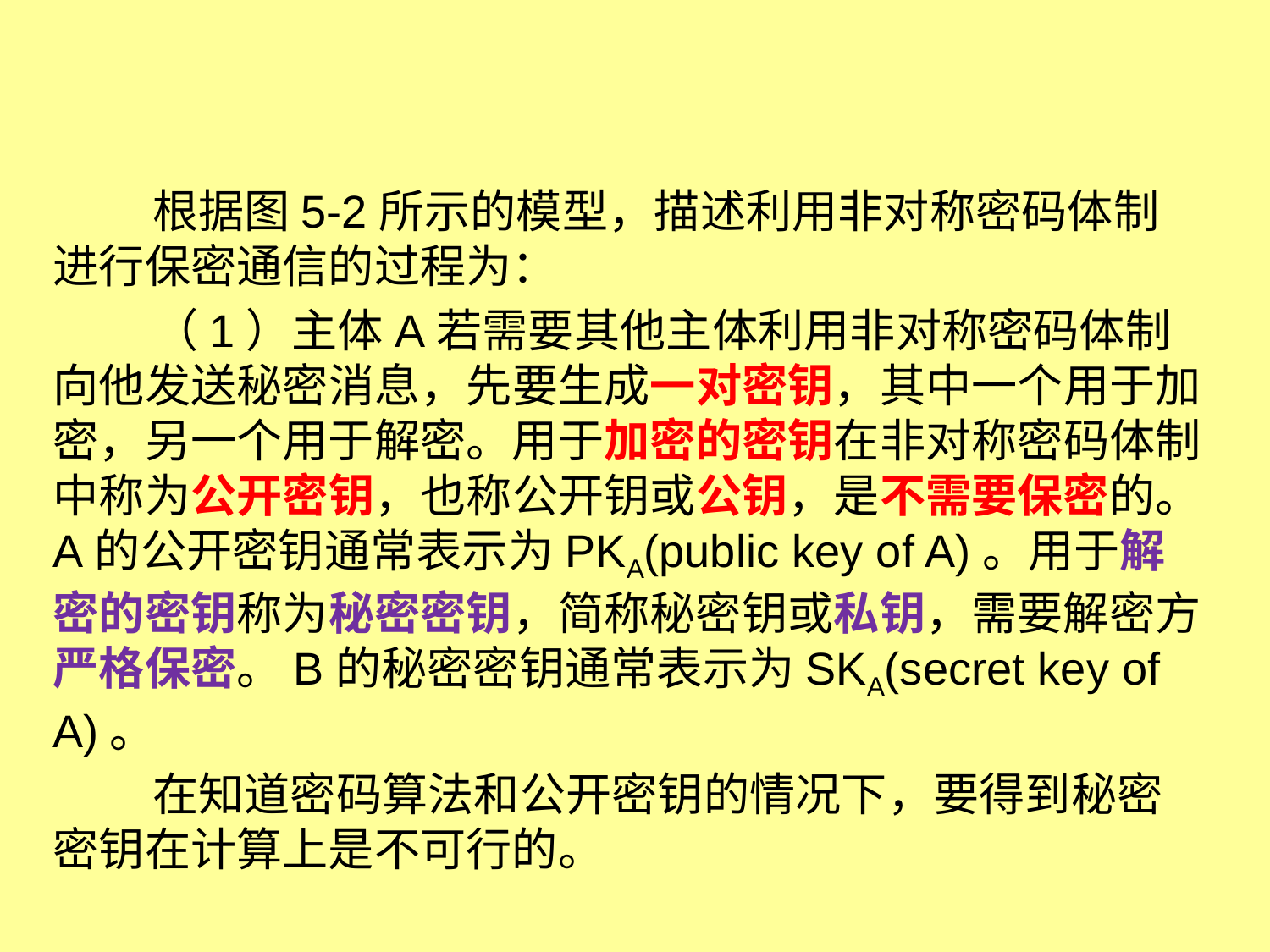

#
根据图5-2所示的模型，描述利用非对称密码体制进行保密通信的过程为：
（1）主体A若需要其他主体利用非对称密码体制向他发送秘密消息，先要生成一对密钥，其中一个用于加密，另一个用于解密。用于加密的密钥在非对称密码体制中称为公开密钥，也称公开钥或公钥，是不需要保密的。A的公开密钥通常表示为PKA(public key of A)。用于解密的密钥称为秘密密钥，简称秘密钥或私钥，需要解密方严格保密。B的秘密密钥通常表示为SKA(secret key of A)。
在知道密码算法和公开密钥的情况下，要得到秘密密钥在计算上是不可行的。